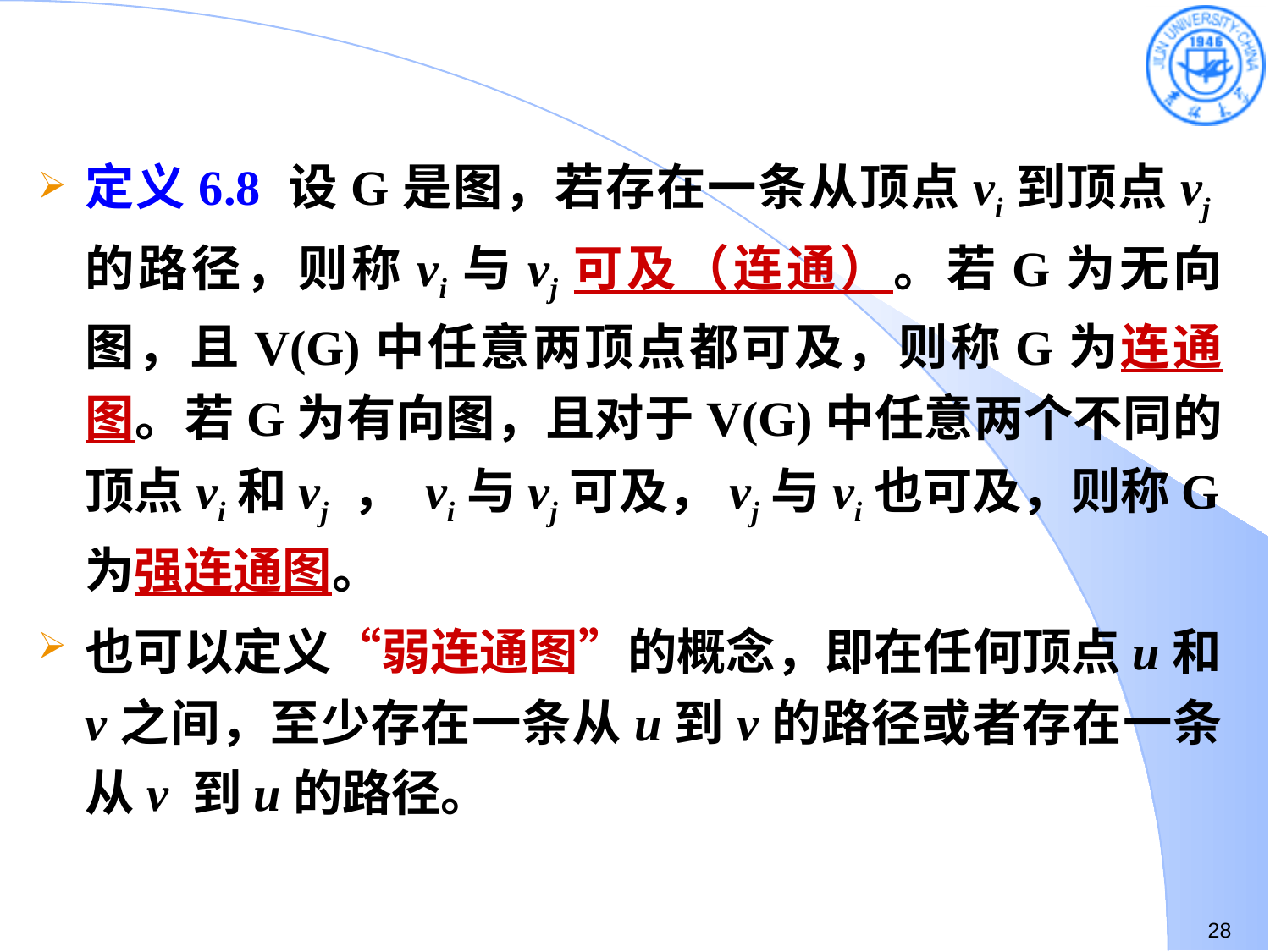

定义6.8 设G是图，若存在一条从顶点vi到顶点vj的路径，则称vi与vj可及（连通）。若G为无向图，且V(G)中任意两顶点都可及，则称G为连通图。若G为有向图，且对于V(G)中任意两个不同的顶点vi和vj ， vi与vj可及，vj与vi也可及，则称G为强连通图。
也可以定义“弱连通图”的概念，即在任何顶点u和v之间，至少存在一条从u到v的路径或者存在一条从v 到u的路径。